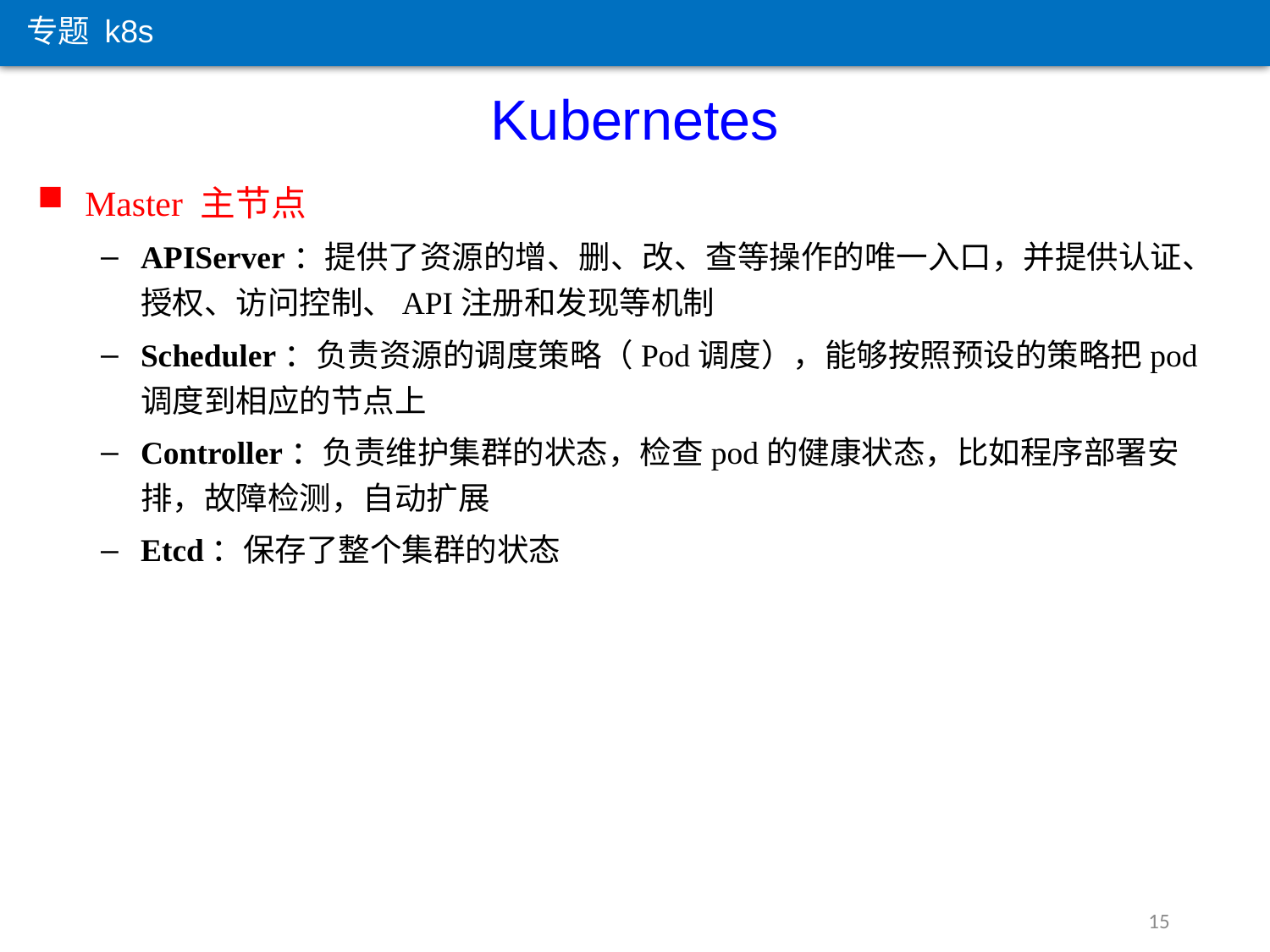

专题 k8s
Kubernetes
Master 主节点
APIServer：提供了资源的增、删、改、查等操作的唯一入口，并提供认证、授权、访问控制、API注册和发现等机制
Scheduler：负责资源的调度策略（Pod调度），能够按照预设的策略把pod调度到相应的节点上
Controller：负责维护集群的状态，检查pod的健康状态，比如程序部署安排，故障检测，自动扩展
Etcd：保存了整个集群的状态

15